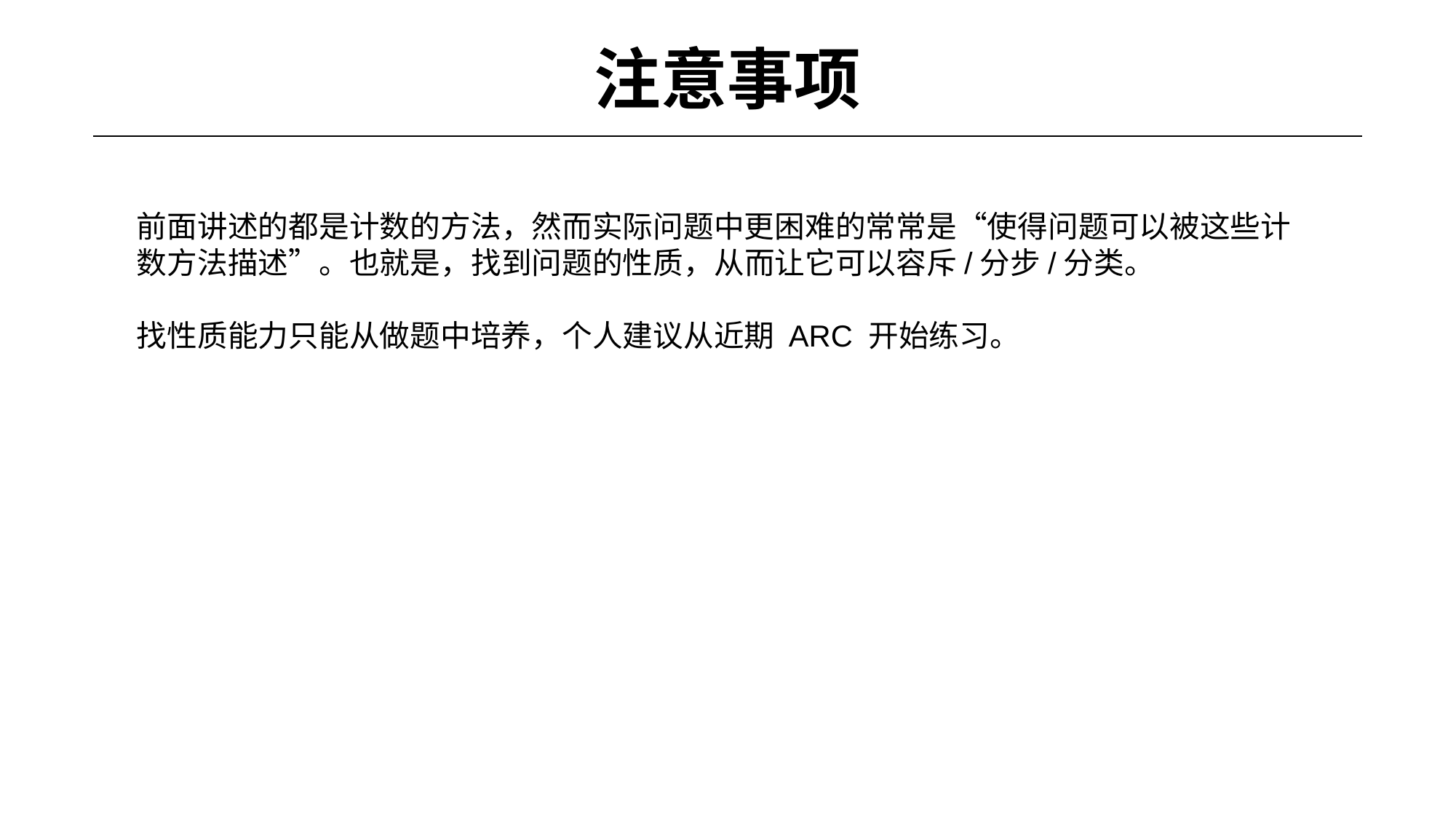

# 注意事项
前面讲述的都是计数的方法，然而实际问题中更困难的常常是“使得问题可以被这些计数方法描述”。也就是，找到问题的性质，从而让它可以容斥/分步/分类。

找性质能力只能从做题中培养，个人建议从近期 ARC 开始练习。